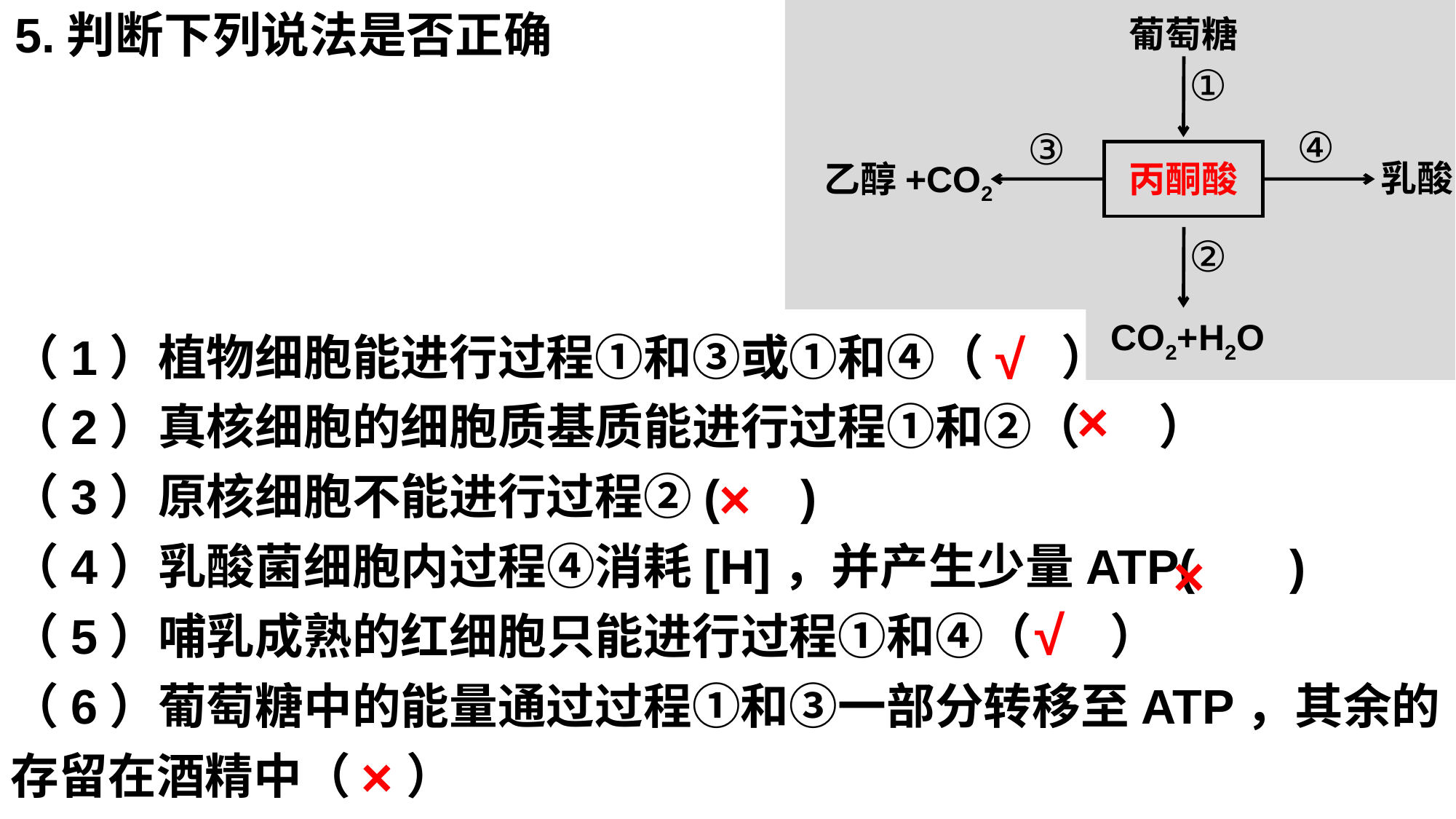

5.判断下列说法是否正确

葡萄糖

乳酸
乙醇+CO2
丙酮酸
CO2+H2O
①
④
③
②

（1）植物细胞能进行过程①和③或①和④（       ）
（2）真核细胞的细胞质基质能进行过程①和②（       ）
（3）原核细胞不能进行过程②(      )
（4）乳酸菌细胞内过程④消耗[H]，并产生少量ATP(       )
（5）哺乳成熟的红细胞只能进行过程①和④（       ）
（6）葡萄糖中的能量通过过程①和③一部分转移至ATP，其余的存留在酒精中（     ）
√
×
×
×
√
×